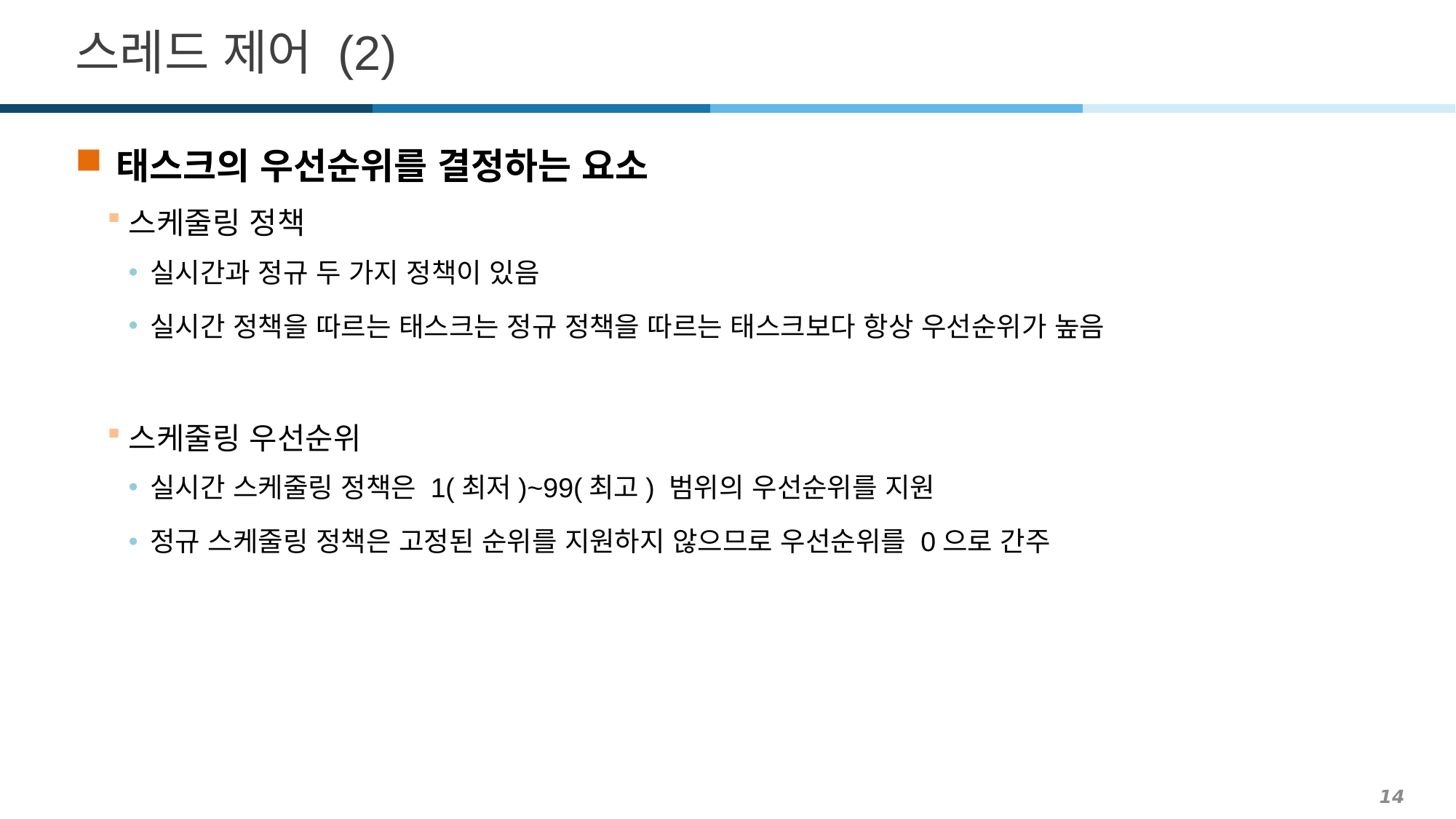

# 스레드 제어 (2)
태스크의 우선순위를 결정하는 요소
스케줄링 정책
실시간과 정규 두 가지 정책이 있음
실시간 정책을 따르는 태스크는 정규 정책을 따르는 태스크보다 항상 우선순위가 높음

스케줄링 우선순위
실시간 스케줄링 정책은 1(최저)~99(최고) 범위의 우선순위를 지원
정규 스케줄링 정책은 고정된 순위를 지원하지 않으므로 우선순위를 0으로 간주